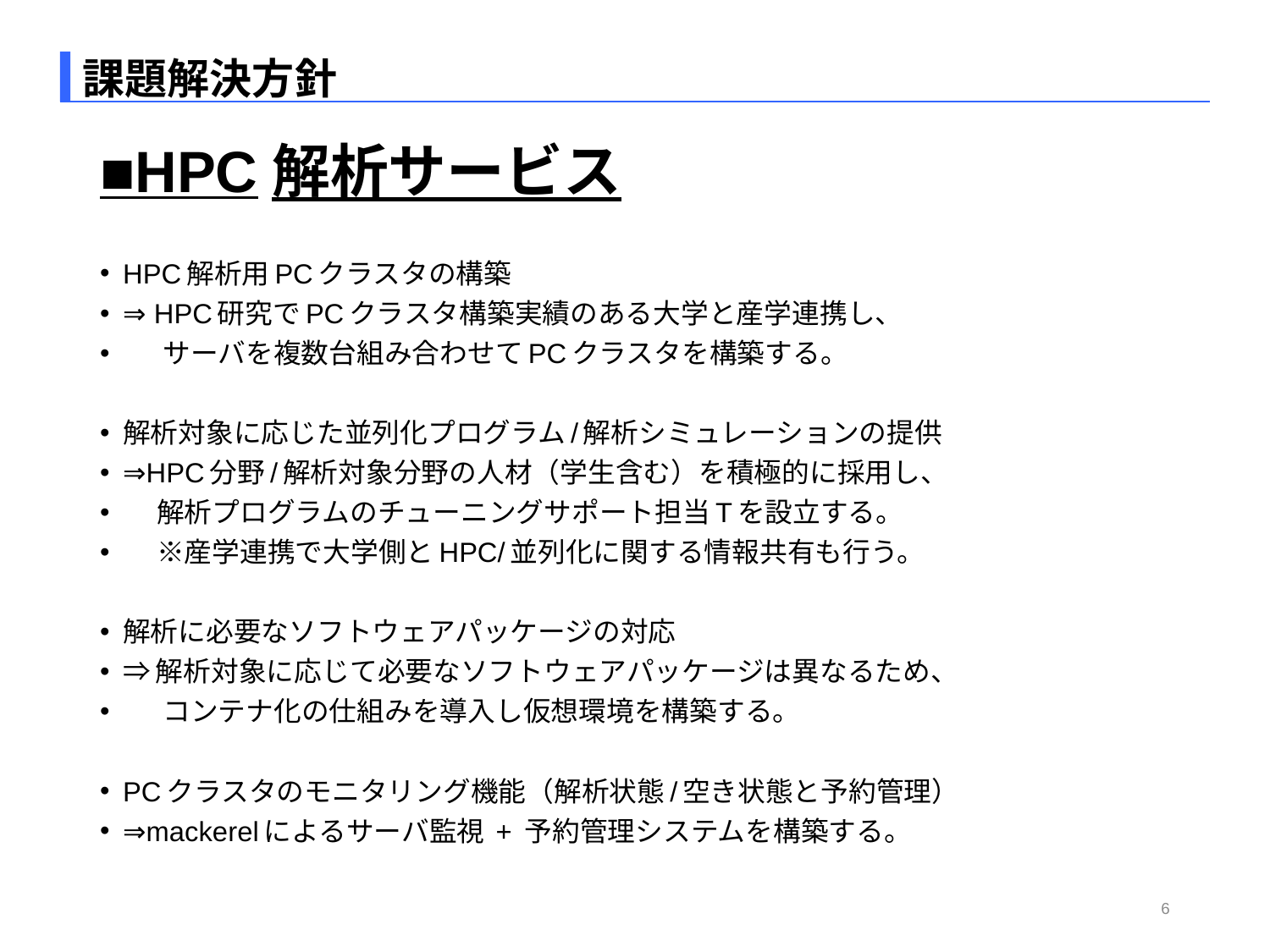

課題解決方針

# ■HPC解析サービス
HPC解析用PCクラスタの構築
⇒ HPC研究でPCクラスタ構築実績のある大学と産学連携し、
　  サーバを複数台組み合わせてPCクラスタを構築する。

解析対象に応じた並列化プログラム/解析シミュレーションの提供
⇒HPC分野/解析対象分野の人材（学生含む）を積極的に採用し、
　 解析プログラムのチューニングサポート担当Tを設立する。
　 ※産学連携で大学側とHPC/並列化に関する情報共有も行う。

解析に必要なソフトウェアパッケージの対応
⇒解析対象に応じて必要なソフトウェアパッケージは異なるため、
　  コンテナ化の仕組みを導入し仮想環境を構築する。

PCクラスタのモニタリング機能（解析状態/空き状態と予約管理）
⇒mackerelによるサーバ監視 + 予約管理システムを構築する。

6